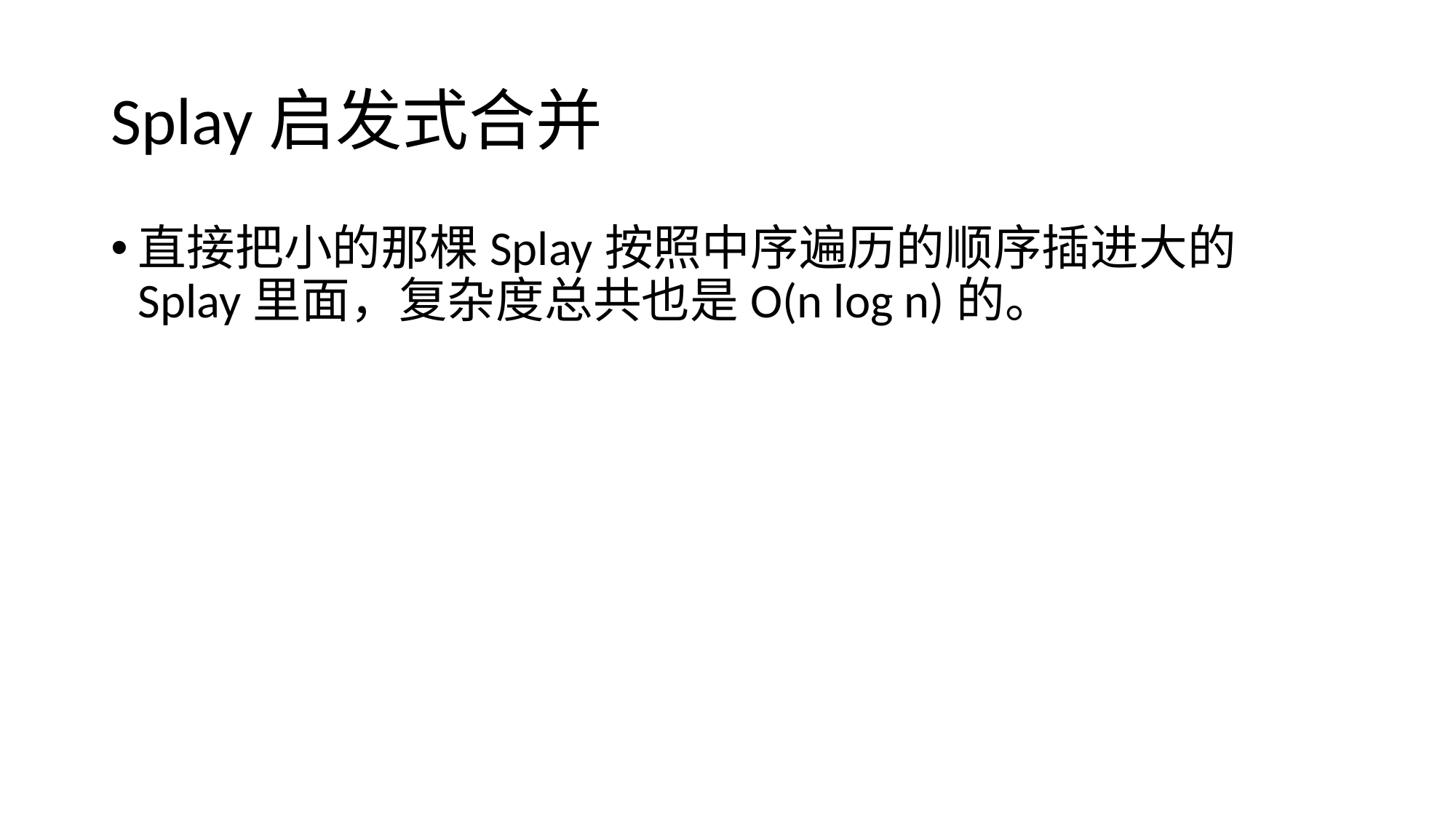

# Splay启发式合并
直接把小的那棵Splay按照中序遍历的顺序插进大的Splay里面，复杂度总共也是O(n log n)的。